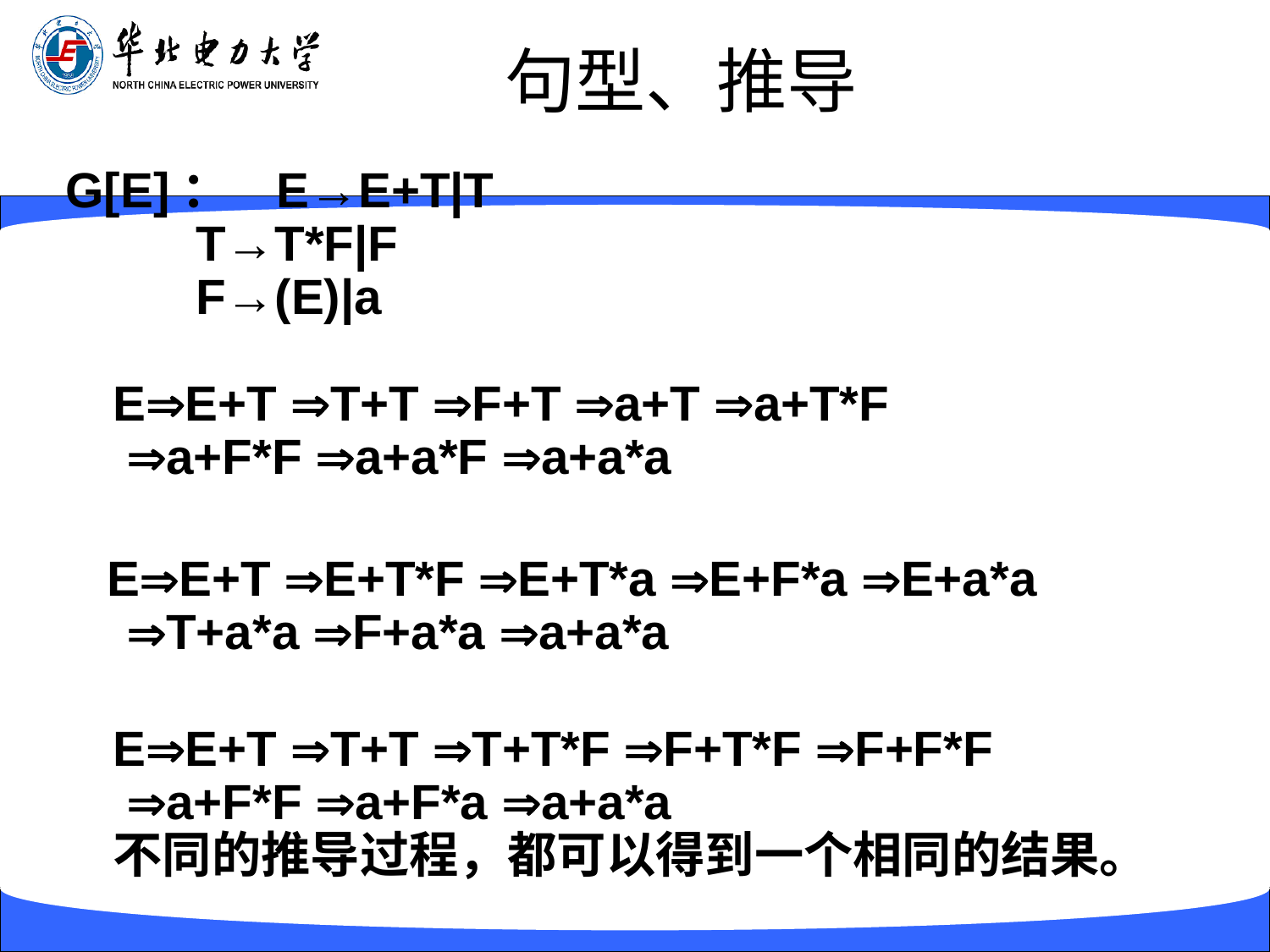

# 句型、推导
G[E]：   E→E+T|T
      T→T*F|F
      F→(E)|a
E⇒E+T ⇒T+T ⇒F+T ⇒a+T ⇒a+T*F
 ⇒a+F*F ⇒a+a*F ⇒a+a*a
   E⇒E+T ⇒E+T*F ⇒E+T*a ⇒E+F*a ⇒E+a*a
 ⇒T+a*a ⇒F+a*a ⇒a+a*a
E⇒E+T ⇒T+T ⇒T+T*F ⇒F+T*F ⇒F+F*F
 ⇒a+F*F ⇒a+F*a ⇒a+a*a
不同的推导过程，都可以得到一个相同的结果。